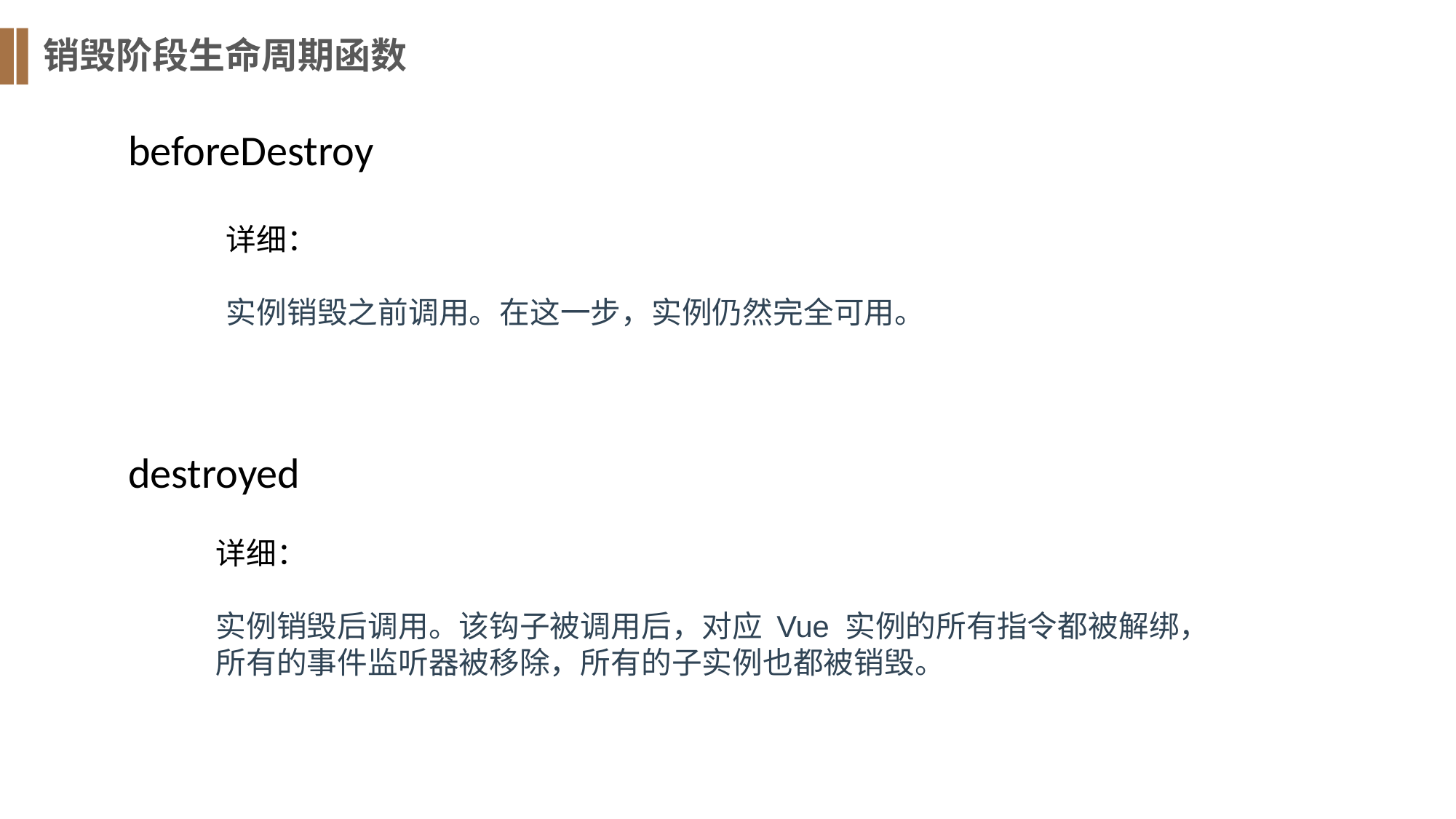

销毁阶段生命周期函数

beforeDestroy
详细：

实例销毁之前调用。在这一步，实例仍然完全可用。
destroyed
详细：

实例销毁后调用。该钩子被调用后，对应 Vue 实例的所有指令都被解绑，
所有的事件监听器被移除，所有的子实例也都被销毁。